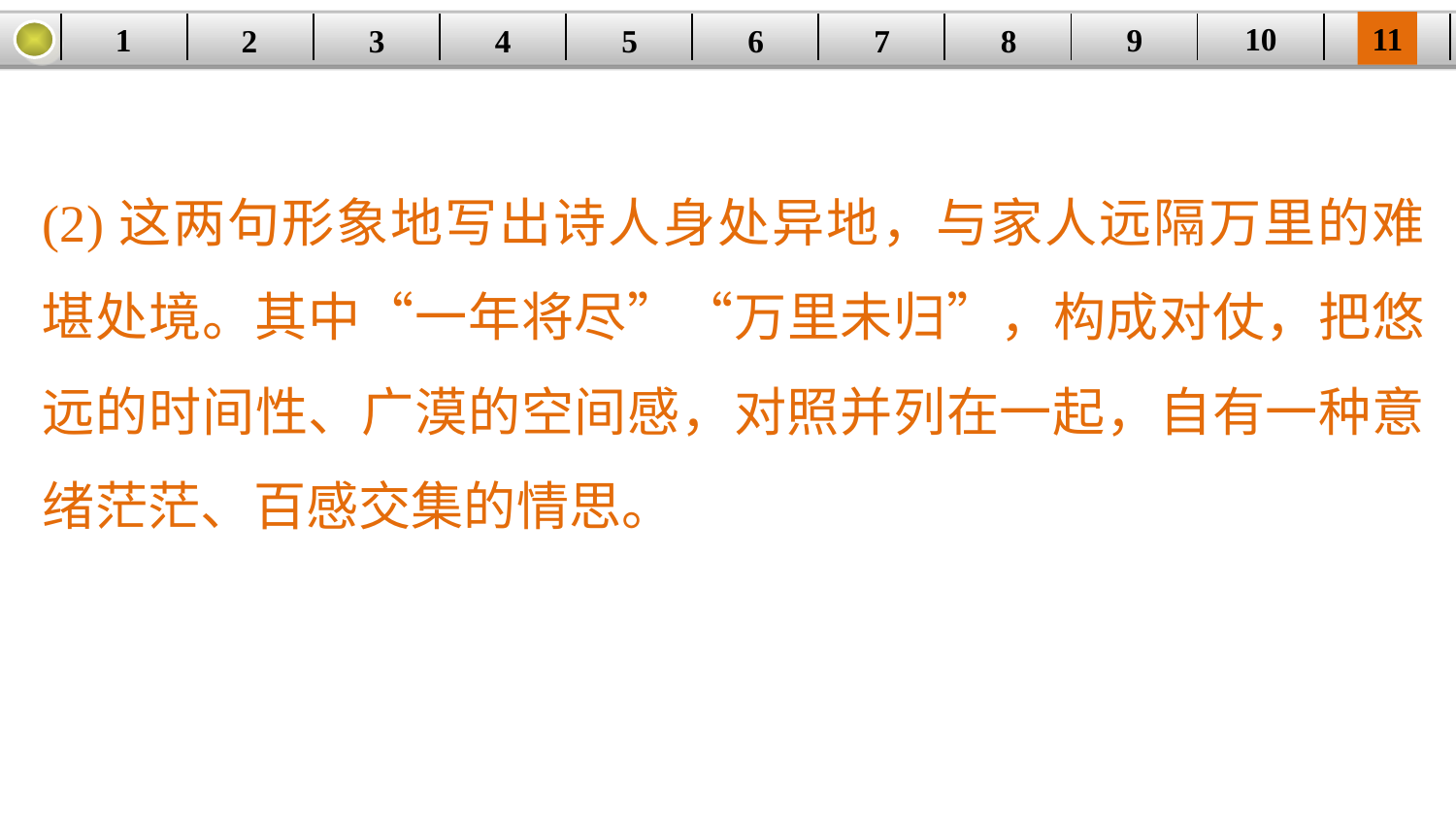

10

11
9
1
3
4
5
6
8
2
|  |  |  |  |  |  |  |  |  |  |  |
| --- | --- | --- | --- | --- | --- | --- | --- | --- | --- | --- |
7

(2)这两句形象地写出诗人身处异地，与家人远隔万里的难堪处境。其中“一年将尽”“万里未归”，构成对仗，把悠远的时间性、广漠的空间感，对照并列在一起，自有一种意绪茫茫、百感交集的情思。